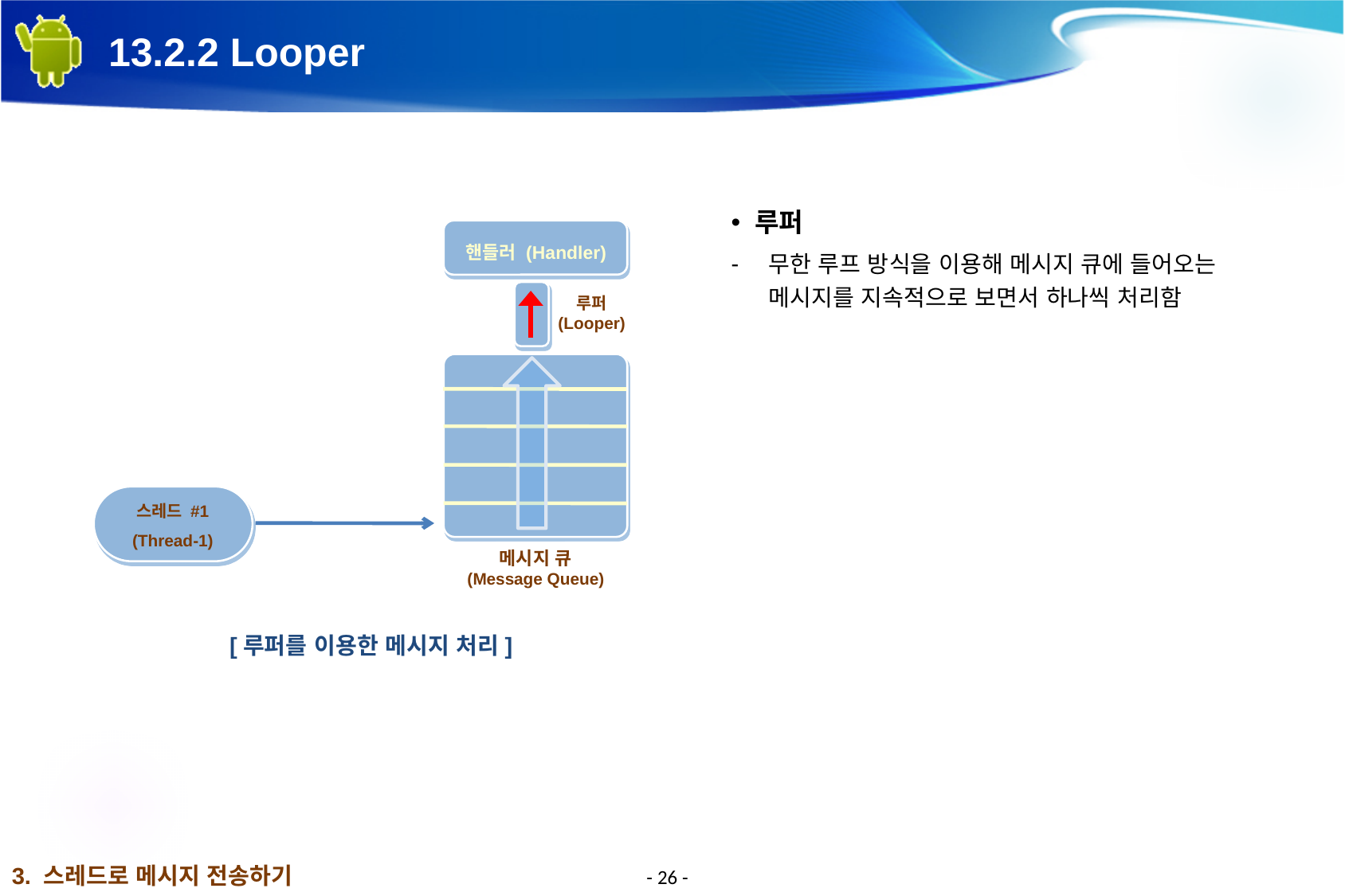

# 13.2.2 Looper

루퍼
무한 루프 방식을 이용해 메시지 큐에 들어오는 메시지를 지속적으로 보면서 하나씩 처리함

핸들러 (Handler)

루퍼
(Looper)

스레드 #1
(Thread-1)

메시지 큐
(Message Queue)
[루퍼를 이용한 메시지 처리]
3. 스레드로 메시지 전송하기